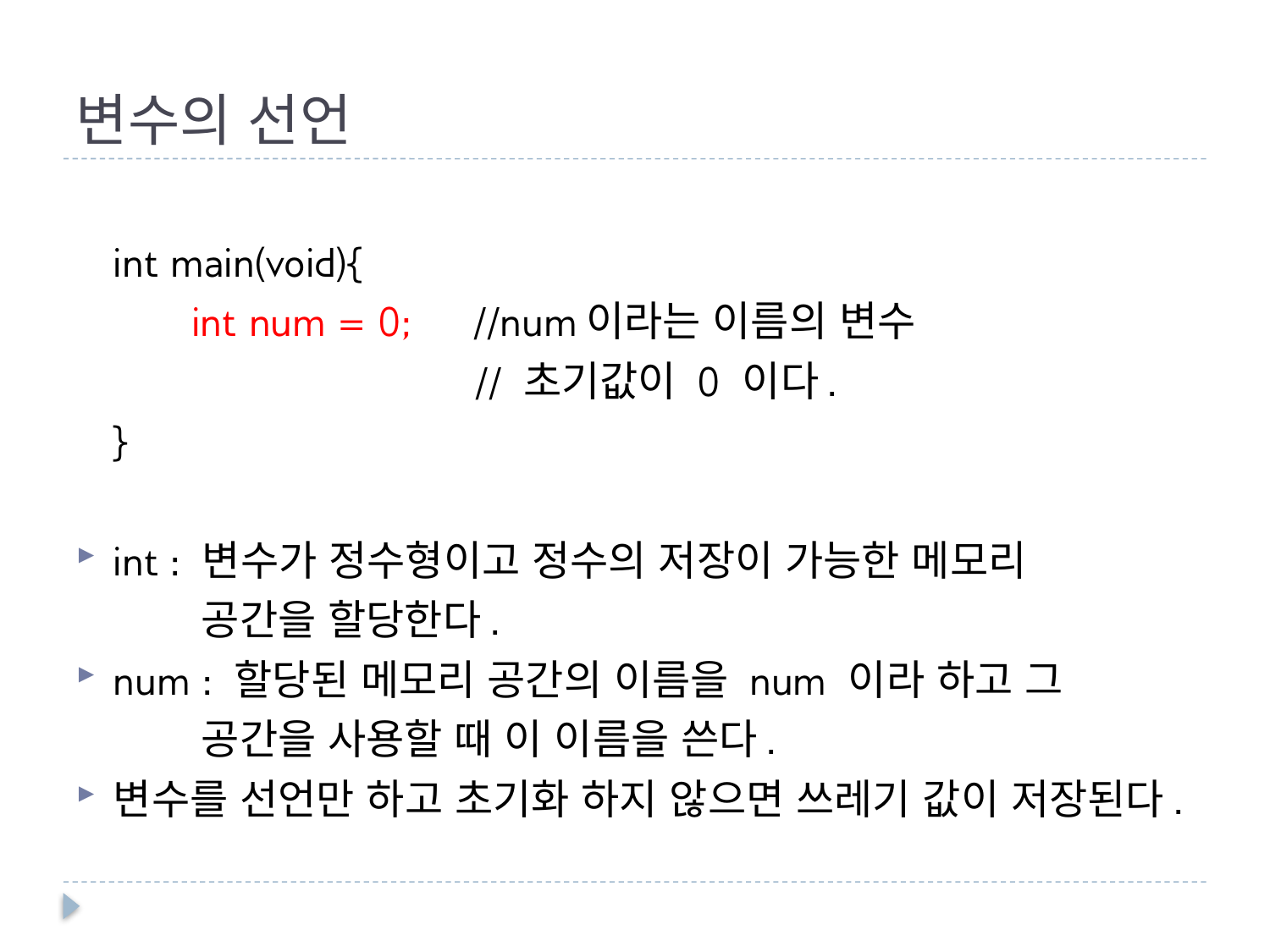

# 변수의 선언

   int main(void){
	int num = 0;     //num이라는 이름의 변수
                                // 초기값이 0 이다.
   }

int : 변수가 정수형이고 정수의 저장이 가능한 메모리
          공간을 할당한다.
num : 할당된 메모리 공간의 이름을 num 이라 하고 그
          공간을 사용할 때 이 이름을 쓴다.
변수를 선언만 하고 초기화 하지 않으면 쓰레기 값이 저장된다.